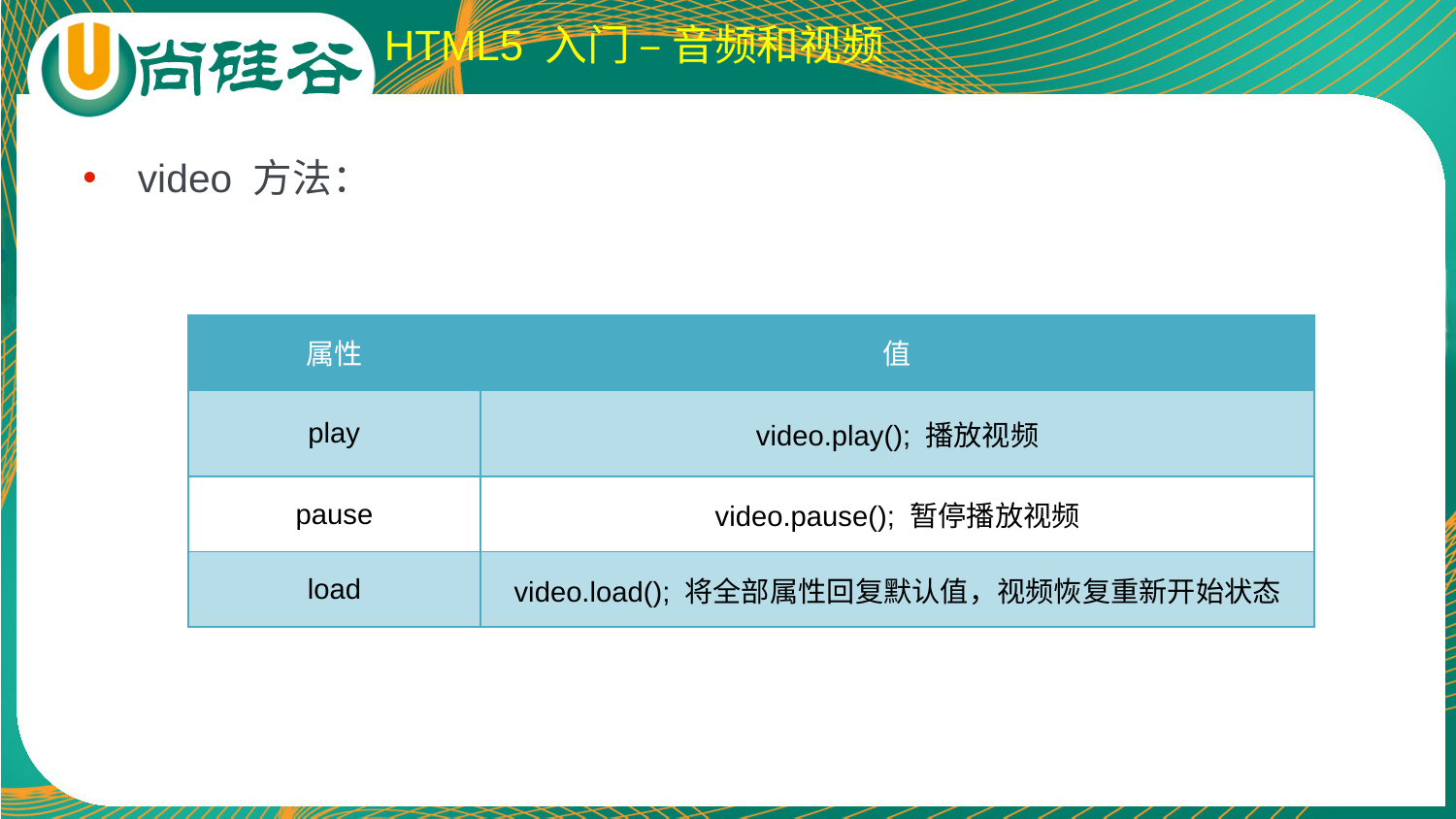

# HTML5 入门 – 音频和视频
video 方法：
| 属性 | 值 |
| --- | --- |
| play | video.play(); 播放视频 |
| pause | video.pause(); 暂停播放视频 |
| load | video.load(); 将全部属性回复默认值，视频恢复重新开始状态 |